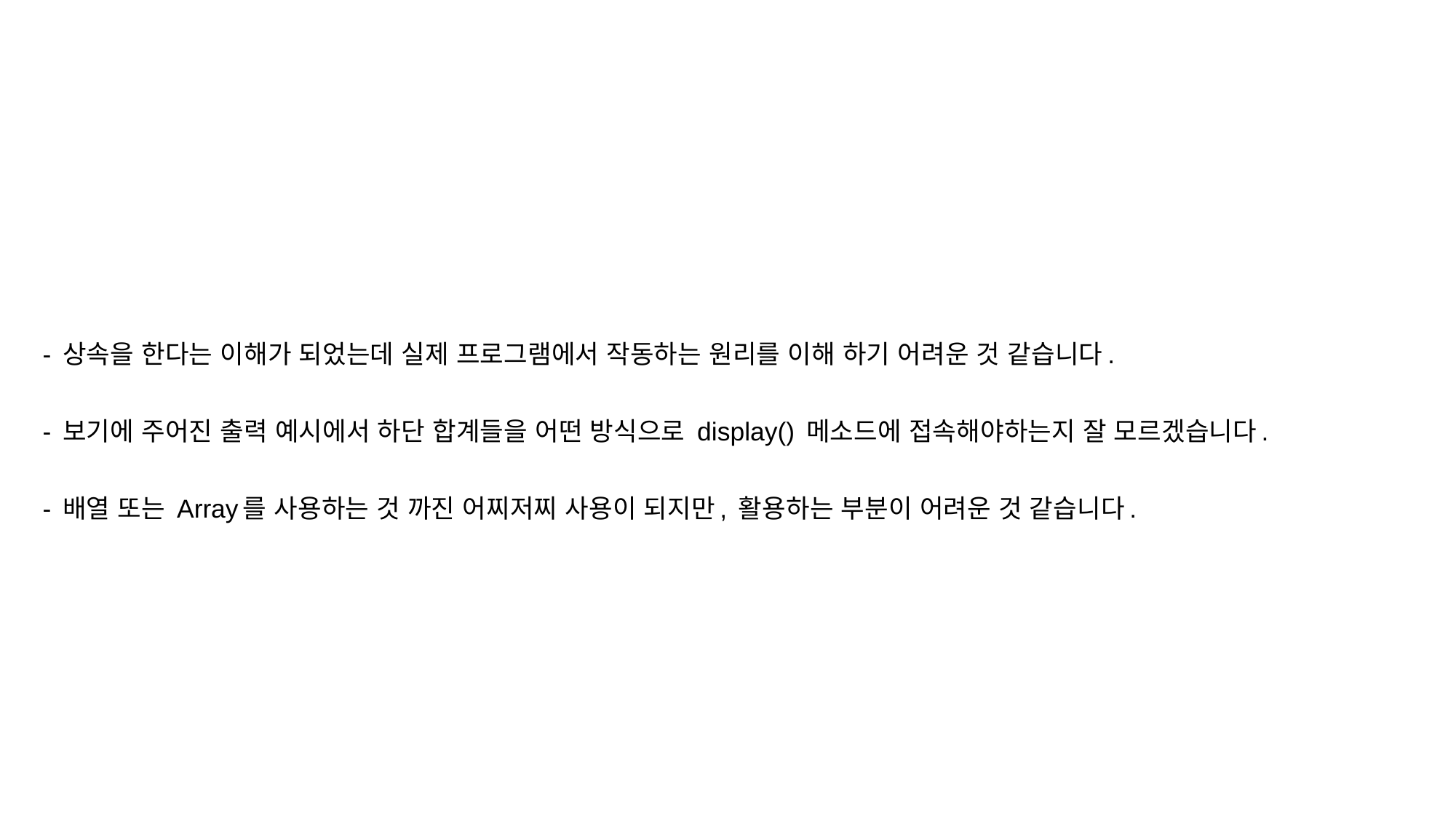

- 상속을 한다는 이해가 되었는데 실제 프로그램에서 작동하는 원리를 이해 하기 어려운 것 같습니다.

- 보기에 주어진 출력 예시에서 하단 합계들을 어떤 방식으로 display() 메소드에 접속해야하는지 잘 모르겠습니다.

- 배열 또는 Array를 사용하는 것 까진 어찌저찌 사용이 되지만, 활용하는 부분이 어려운 것 같습니다.